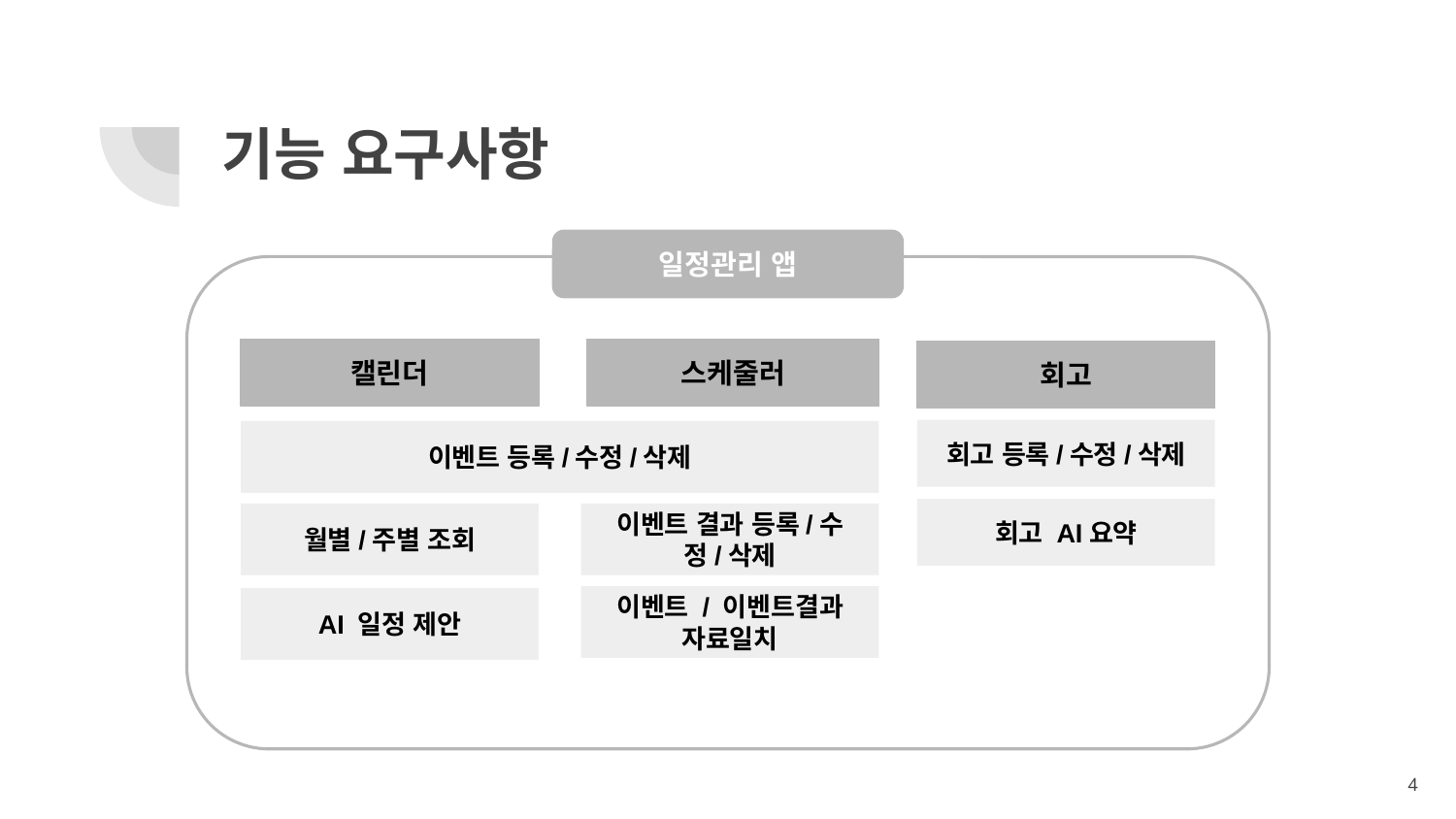

# 기능 요구사항
일정관리 앱

캘린더
스케줄러
회고
회고 등록/수정/삭제
이벤트 등록/수정/삭제
회고 AI요약
월별/주별 조회
이벤트 결과 등록/수정/삭제
이벤트 / 이벤트결과
자료일치
AI 일정 제안
4